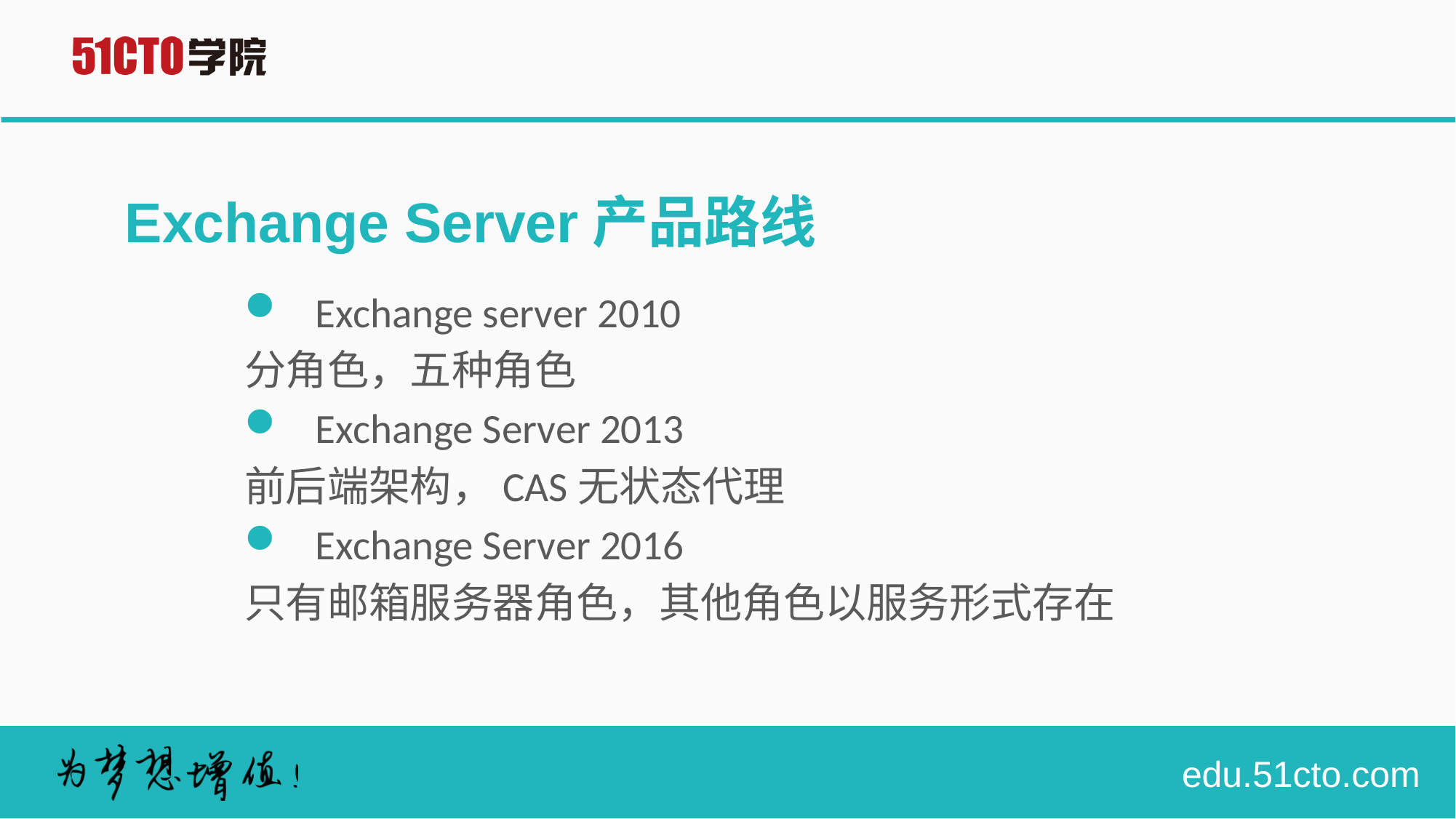

# Exchange Server产品路线
Exchange server 2010
分角色，五种角色
Exchange Server 2013
前后端架构，CAS无状态代理
Exchange Server 2016
只有邮箱服务器角色，其他角色以服务形式存在